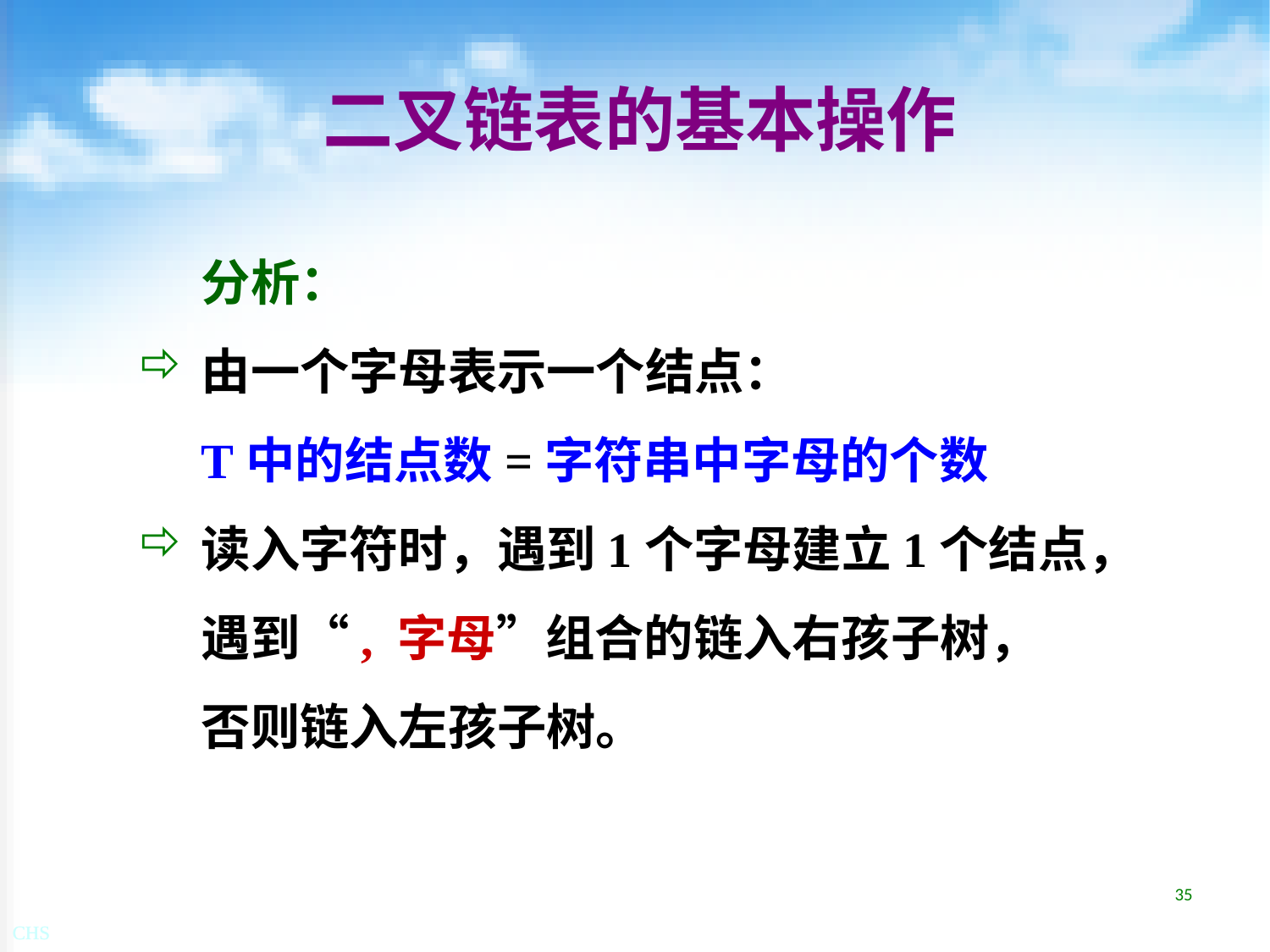

# 二叉链表的基本操作
	分析：
由一个字母表示一个结点：
	T中的结点数=字符串中字母的个数
读入字符时，遇到1个字母建立1个结点，
	遇到“, 字母”组合的链入右孩子树，
	否则链入左孩子树。
35